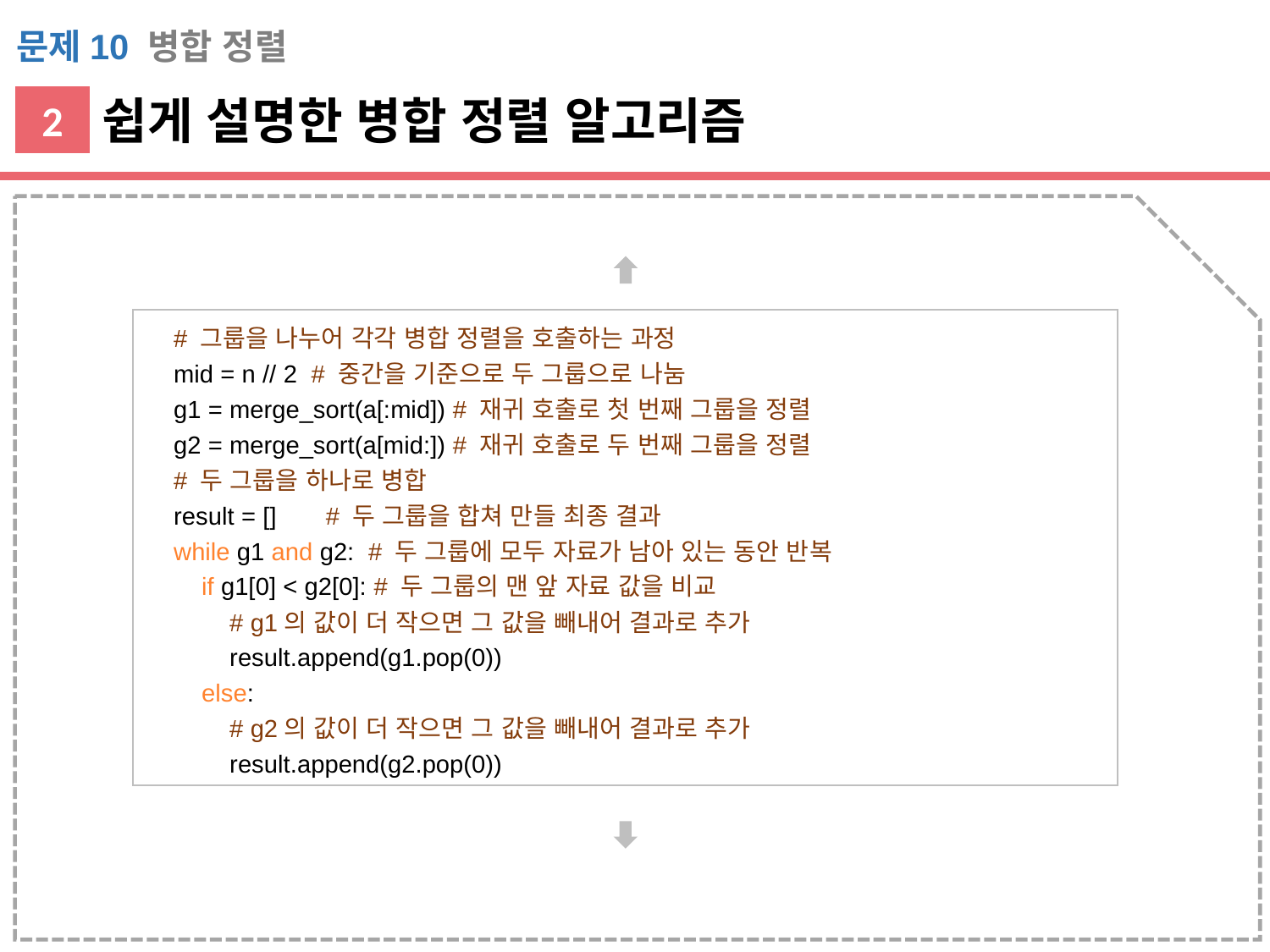

문제10 병합 정렬
쉽게 설명한 병합 정렬 알고리즘
2

    # 그룹을 나누어 각각 병합 정렬을 호출하는 과정
    mid = n // 2  # 중간을 기준으로 두 그룹으로 나눔
    g1 = merge_sort(a[:mid]) # 재귀 호출로 첫 번째 그룹을 정렬
    g2 = merge_sort(a[mid:]) # 재귀 호출로 두 번째 그룹을 정렬
    # 두 그룹을 하나로 병합
    result = []       # 두 그룹을 합쳐 만들 최종 결과
    while g1 and g2:  # 두 그룹에 모두 자료가 남아 있는 동안 반복
        if g1[0] < g2[0]: # 두 그룹의 맨 앞 자료 값을 비교
            # g1의 값이 더 작으면 그 값을 빼내어 결과로 추가
            result.append(g1.pop(0))
        else:
            # g2의 값이 더 작으면 그 값을 빼내어 결과로 추가
            result.append(g2.pop(0))